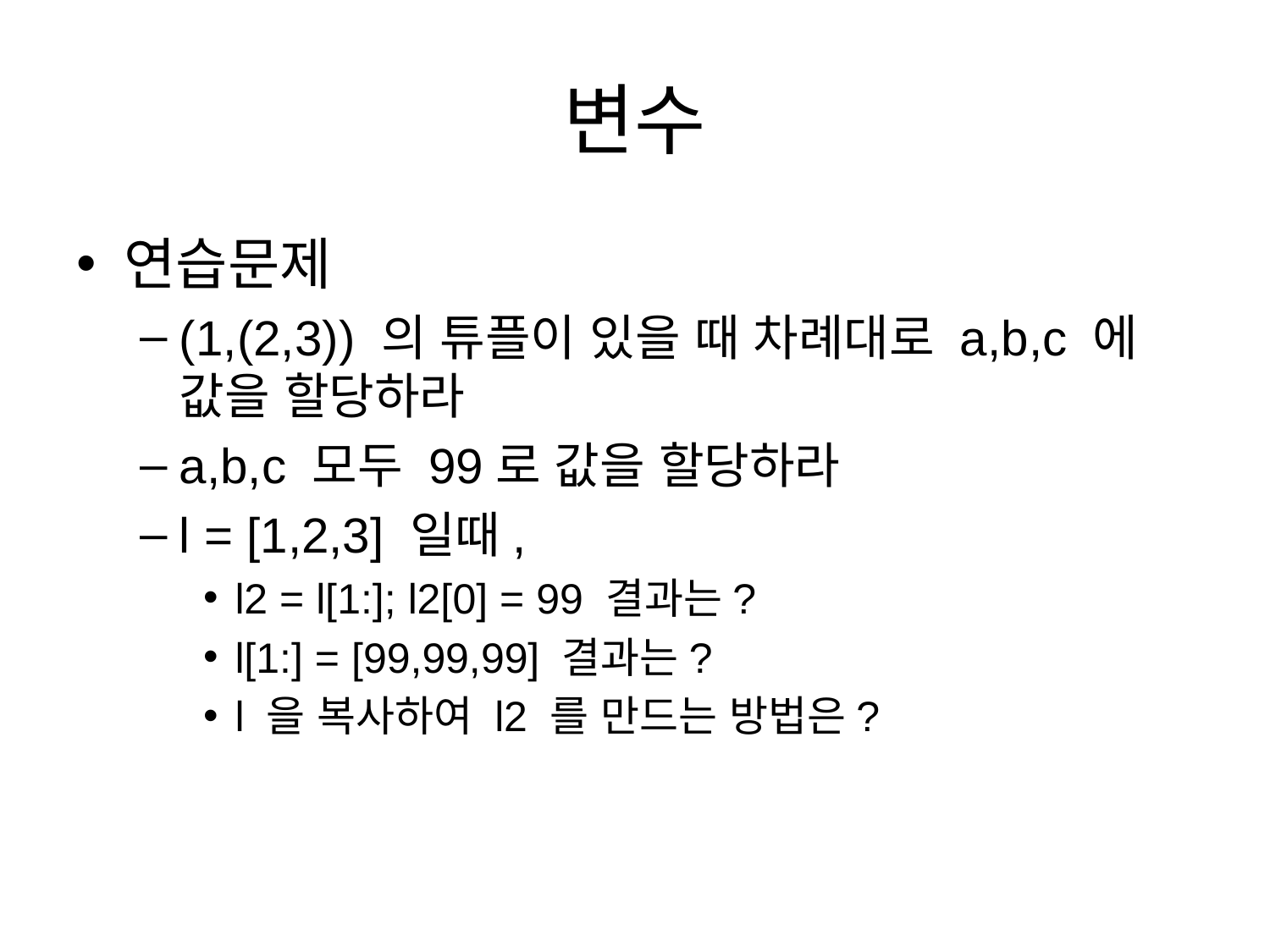

# 변수
연습문제
(1,(2,3)) 의 튜플이 있을 때 차례대로 a,b,c 에 값을 할당하라
a,b,c 모두 99로 값을 할당하라
l = [1,2,3] 일때,
l2 = l[1:]; l2[0] = 99 결과는?
l[1:] = [99,99,99] 결과는?
l 을 복사하여 l2 를 만드는 방법은?